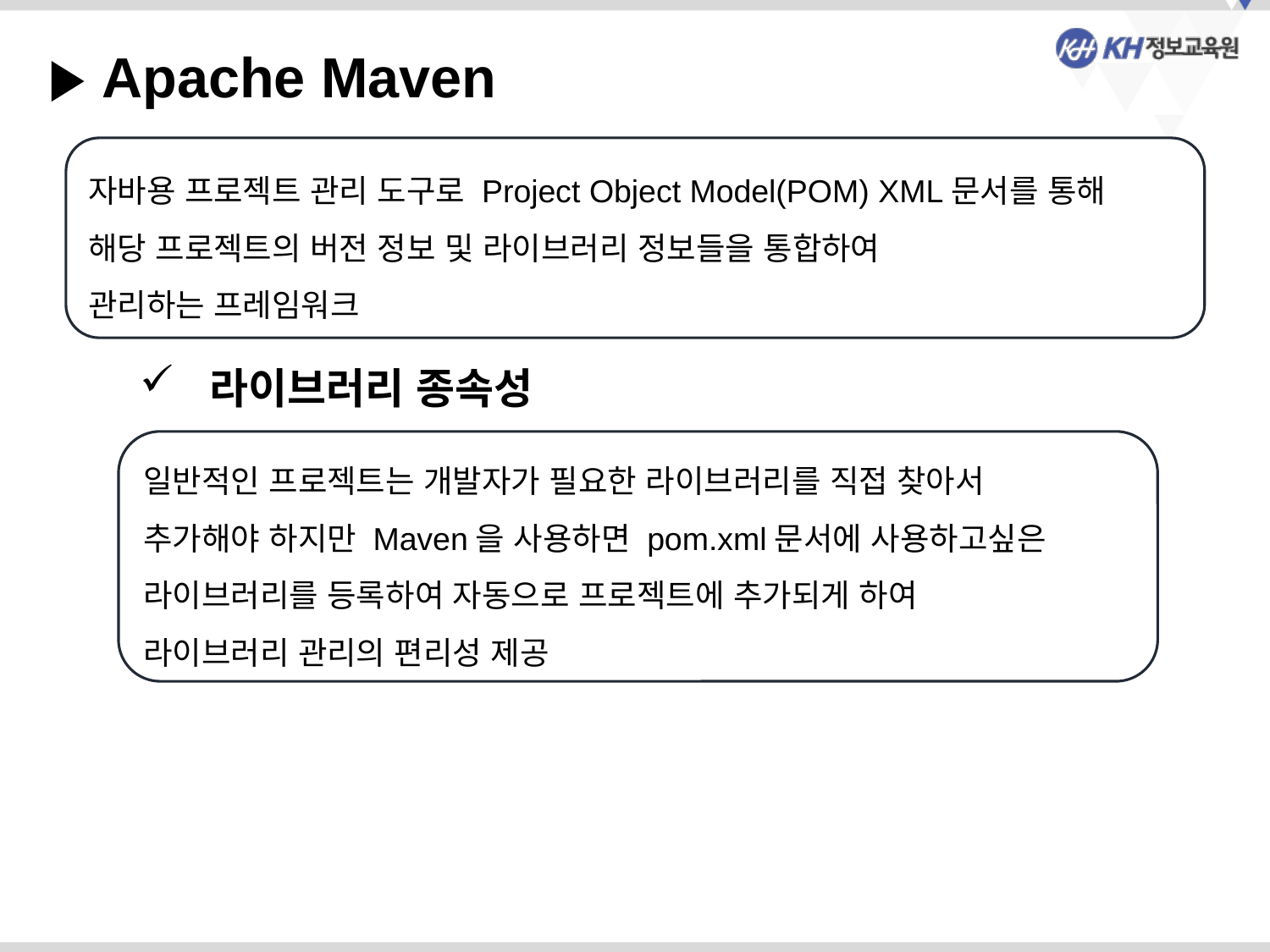

▶ Apache Maven
자바용 프로젝트 관리 도구로 Project Object Model(POM) XML문서를 통해
해당 프로젝트의 버전 정보 및 라이브러리 정보들을 통합하여
관리하는 프레임워크
 라이브러리 종속성
일반적인 프로젝트는 개발자가 필요한 라이브러리를 직접 찾아서
추가해야 하지만 Maven을 사용하면 pom.xml문서에 사용하고싶은
라이브러리를 등록하여 자동으로 프로젝트에 추가되게 하여
라이브러리 관리의 편리성 제공